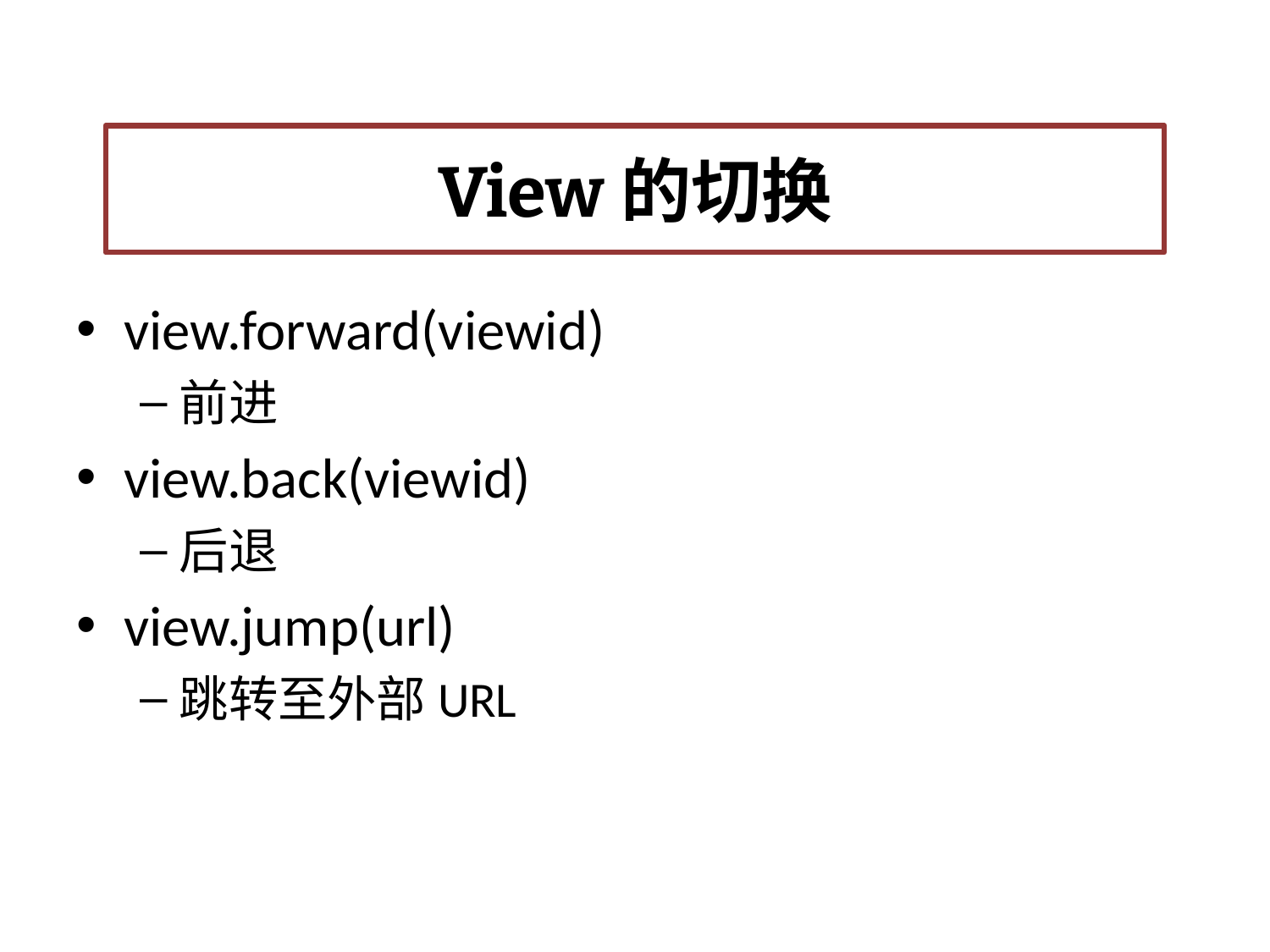

View的切换
view.forward(viewid)
前进
view.back(viewid)
后退
view.jump(url)
跳转至外部URL